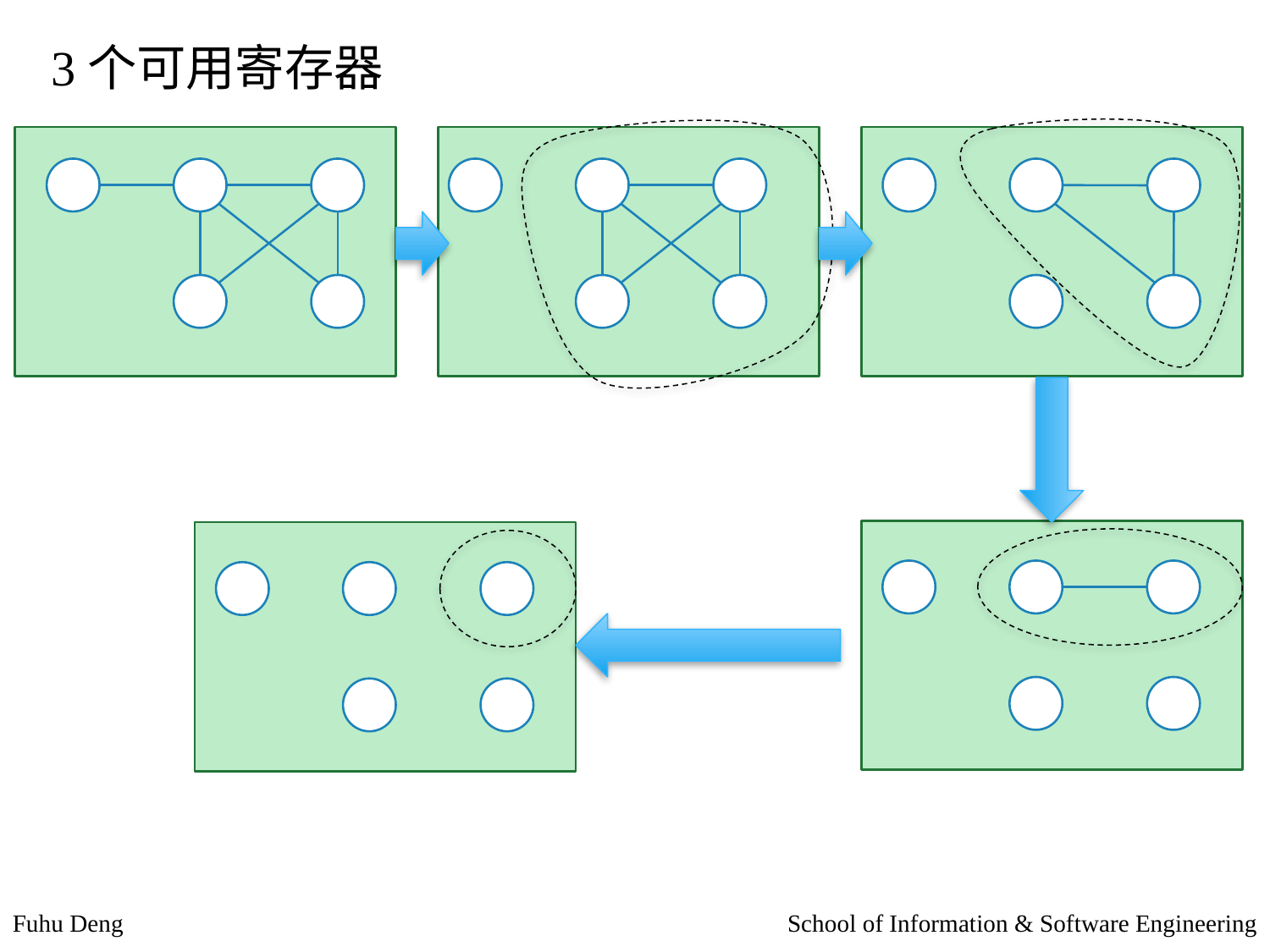

3个可用寄存器

Fuhu Deng
70
School of Information & Software Engineering